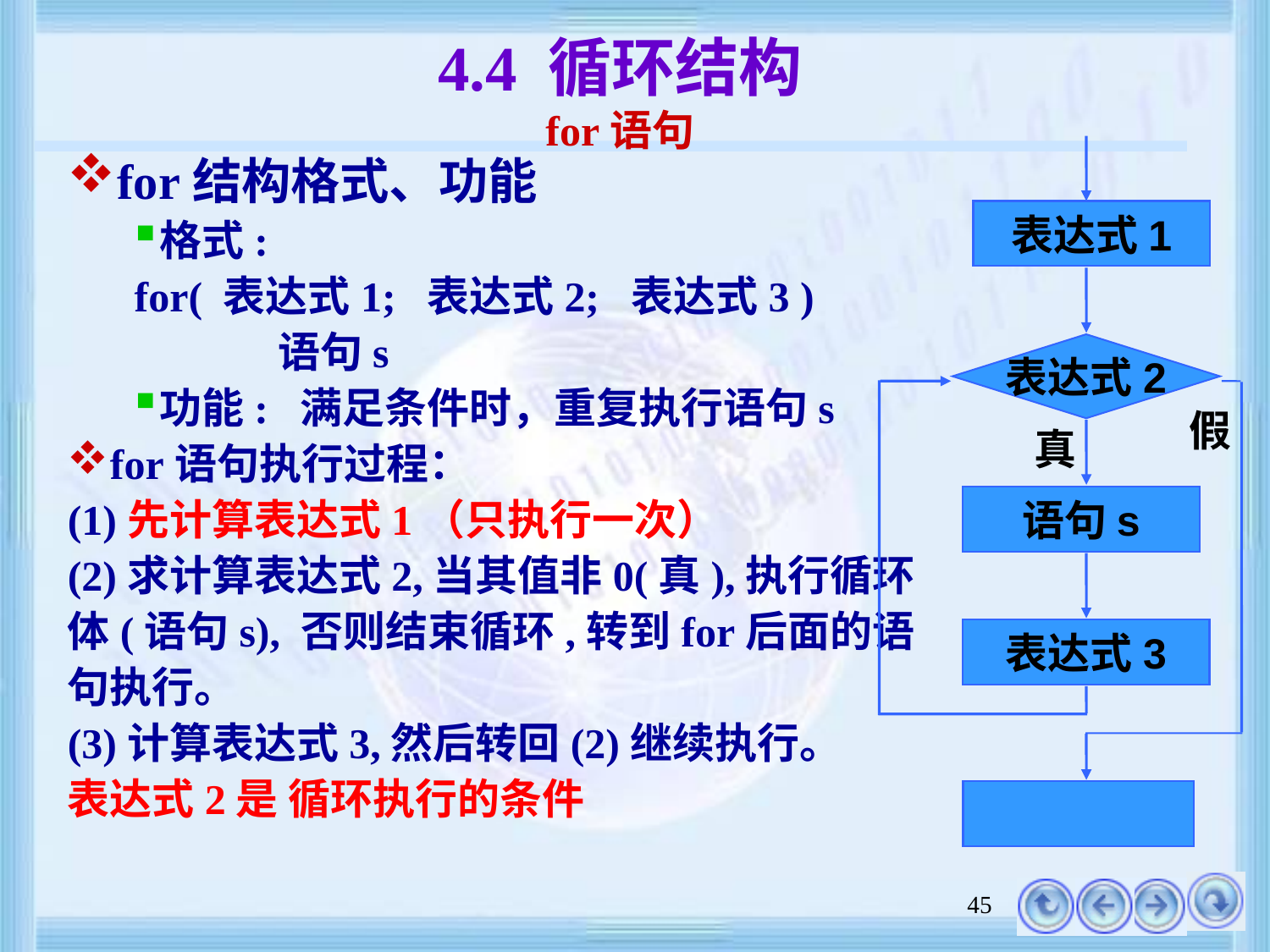

# 4.4 循环结构 for语句

for结构格式、功能
格式:
for( 表达式1;  表达式2;  表达式3 )
              语句s
功能:  满足条件时，重复执行语句s
for语句执行过程：
(1)先计算表达式1（只执行一次）
(2)求计算表达式2,当其值非0(真),执行循环
体(语句s), 否则结束循环,转到for后面的语
句执行。
(3)计算表达式3,然后转回(2)继续执行。
表达式2是 循环执行的条件
表达式1

表达式2

假
真

语句s

表达式3

45